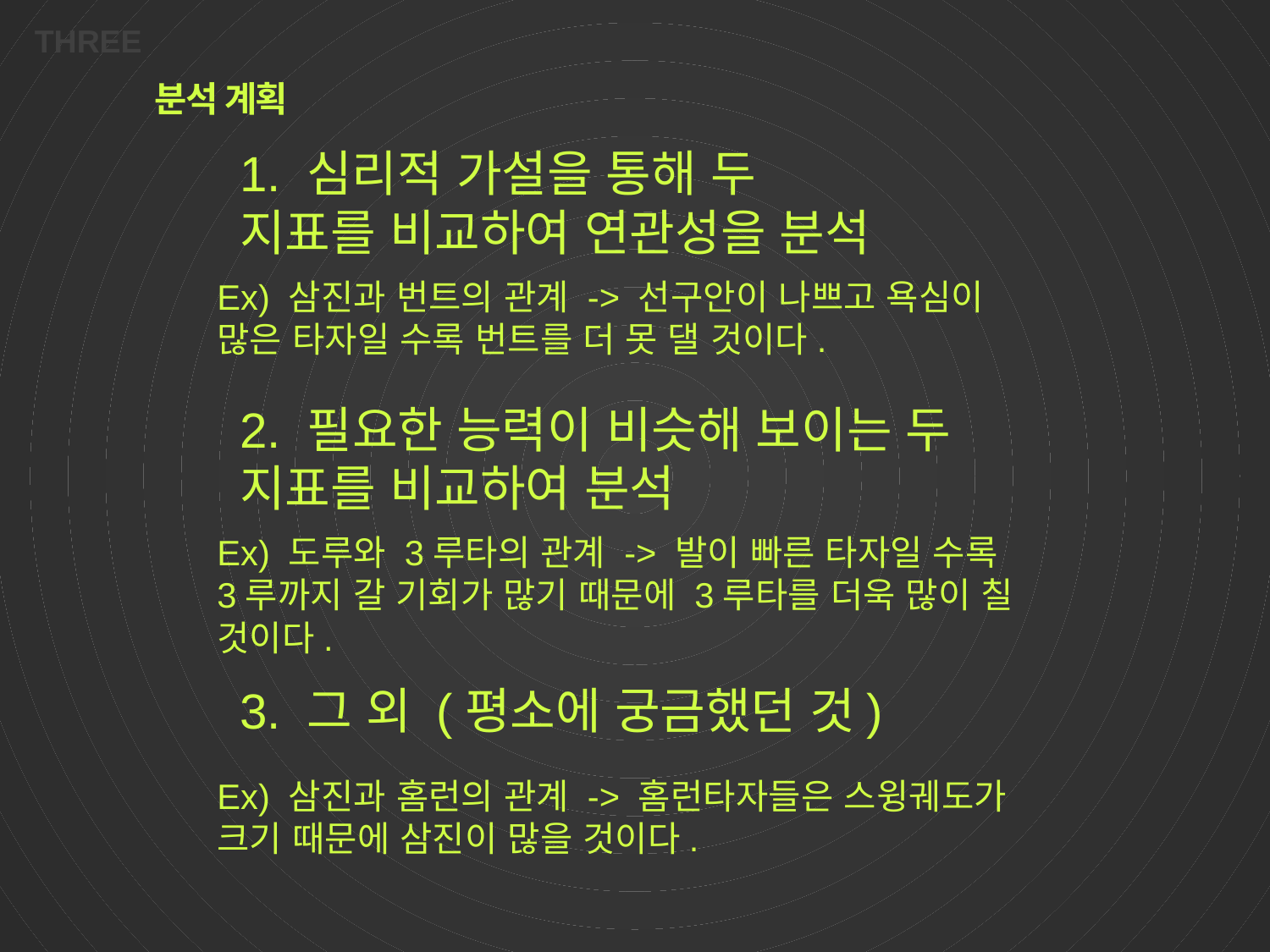

THREE
분석 계획
1. 심리적 가설을 통해 두 지표를 비교하여 연관성을 분석
Ex) 삼진과 번트의 관계 -> 선구안이 나쁘고 욕심이 많은 타자일 수록 번트를 더 못 댈 것이다.
2. 필요한 능력이 비슷해 보이는 두 지표를 비교하여 분석
Ex) 도루와 3루타의 관계 -> 발이 빠른 타자일 수록 3루까지 갈 기회가 많기 때문에 3루타를 더욱 많이 칠 것이다.
3. 그 외 (평소에 궁금했던 것)
Ex) 삼진과 홈런의 관계 -> 홈런타자들은 스윙궤도가 크기 때문에 삼진이 많을 것이다.